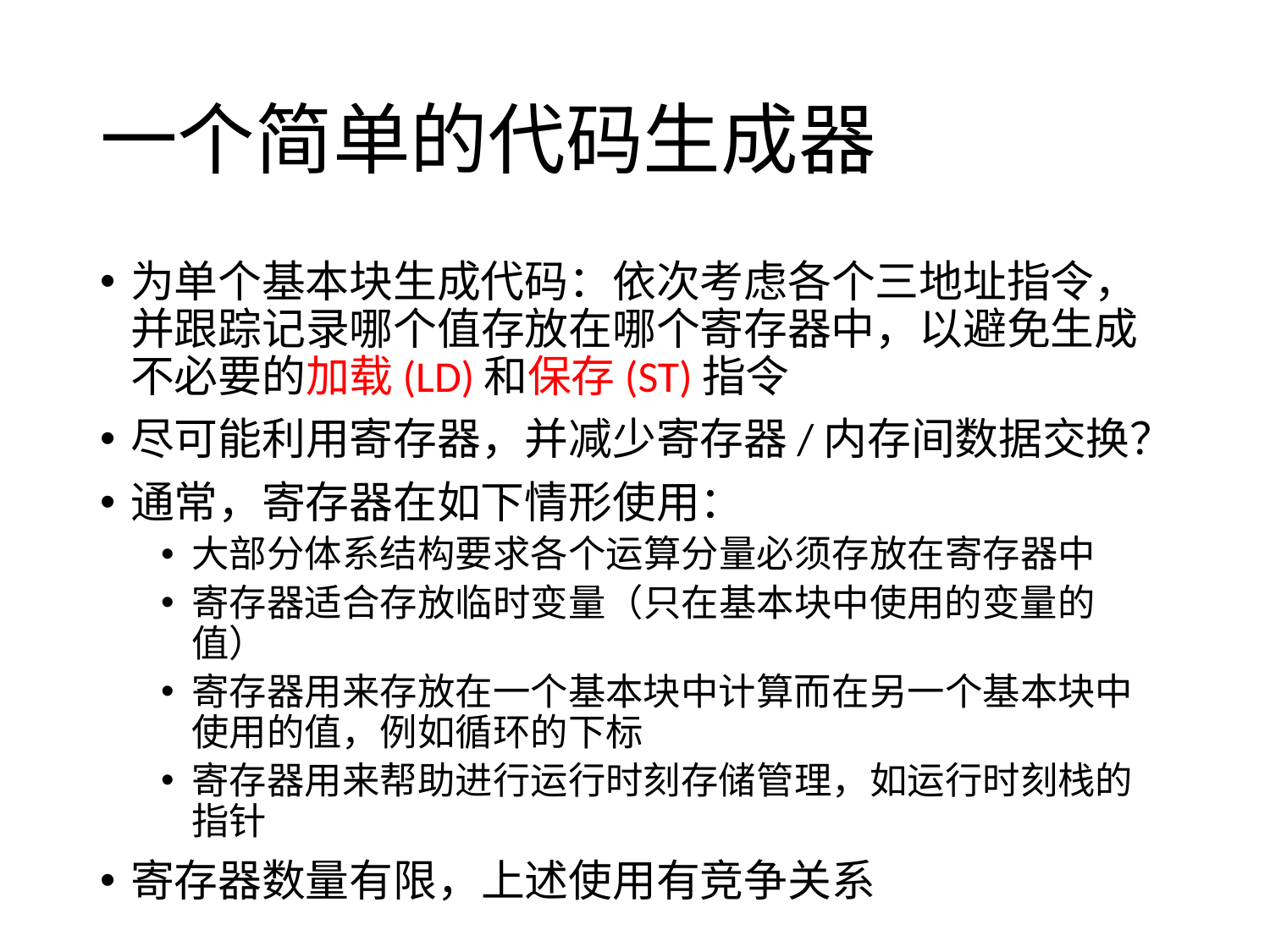

# 一个简单的代码生成器
为单个基本块生成代码：依次考虑各个三地址指令，并跟踪记录哪个值存放在哪个寄存器中，以避免生成不必要的加载(LD)和保存(ST)指令
尽可能利用寄存器，并减少寄存器/内存间数据交换？
通常，寄存器在如下情形使用：
大部分体系结构要求各个运算分量必须存放在寄存器中
寄存器适合存放临时变量（只在基本块中使用的变量的值）
寄存器用来存放在一个基本块中计算而在另一个基本块中使用的值，例如循环的下标
寄存器用来帮助进行运行时刻存储管理，如运行时刻栈的指针
寄存器数量有限，上述使用有竞争关系